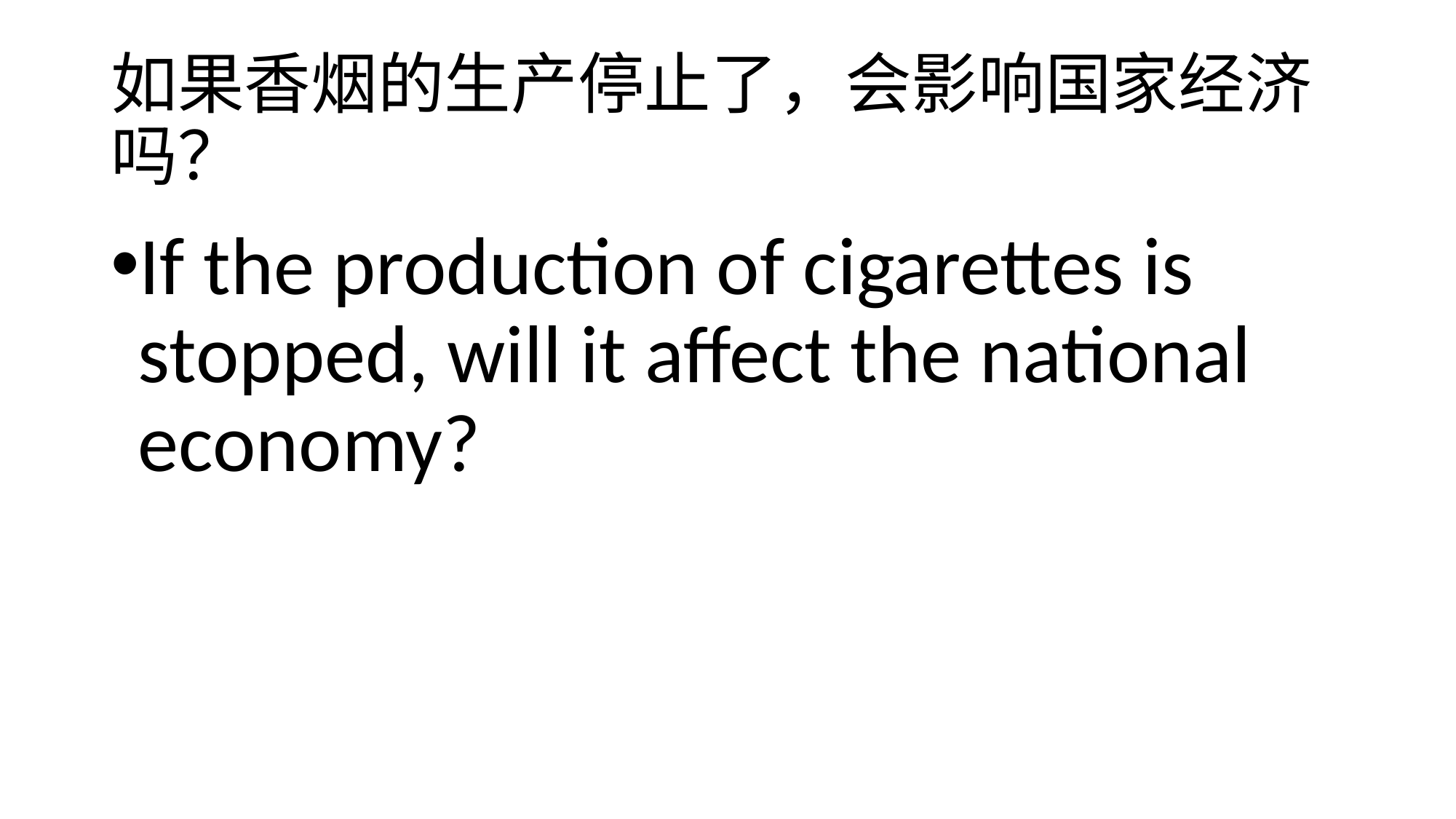

# 如果香烟的生产停止了，会影响国家经济吗？
If the production of cigarettes is stopped, will it affect the national economy?